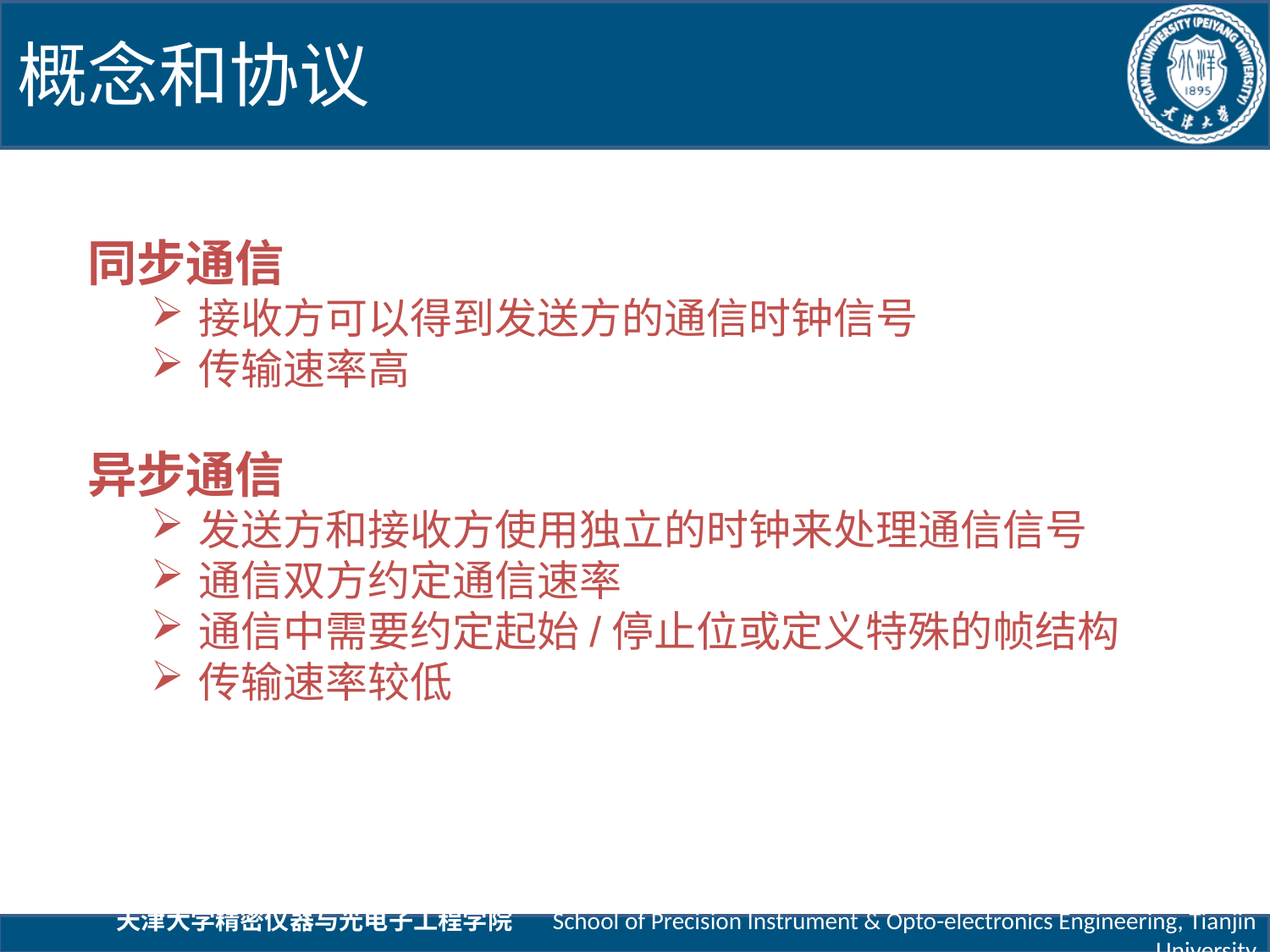

概念和协议
同步通信
接收方可以得到发送方的通信时钟信号
传输速率高

异步通信
发送方和接收方使用独立的时钟来处理通信信号
通信双方约定通信速率
通信中需要约定起始/停止位或定义特殊的帧结构
传输速率较低